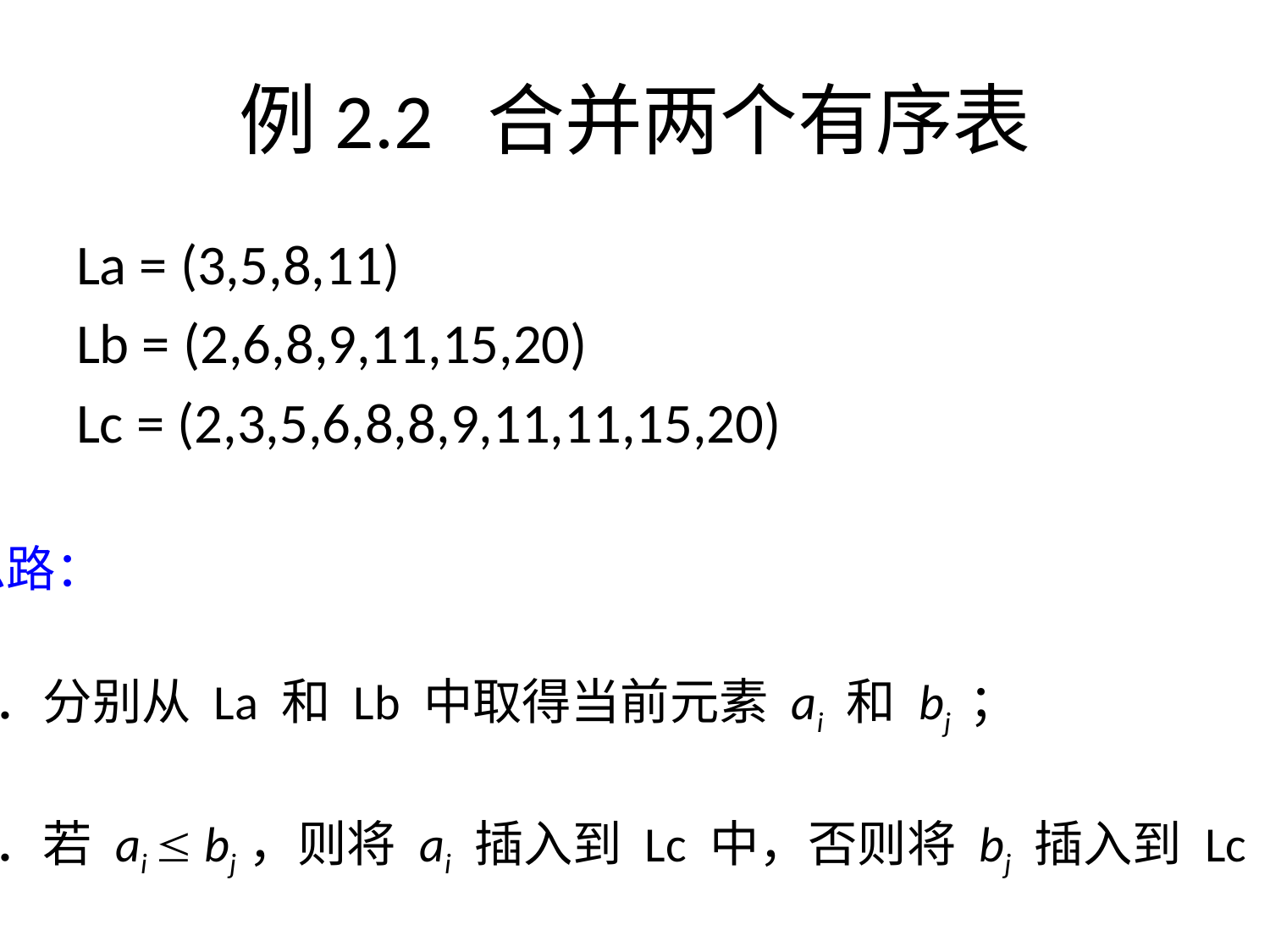

# 例2.2  合并两个有序表
La = (3,5,8,11)
Lb = (2,6,8,9,11,15,20)
Lc = (2,3,5,6,8,8,9,11,11,15,20)
思路：
1．分别从 La 和 Lb 中取得当前元素 ai 和 bj ；
2．若 ai ≤ bj，则将 ai 插入到 Lc 中，否则将 bj 插入到 Lc 中。